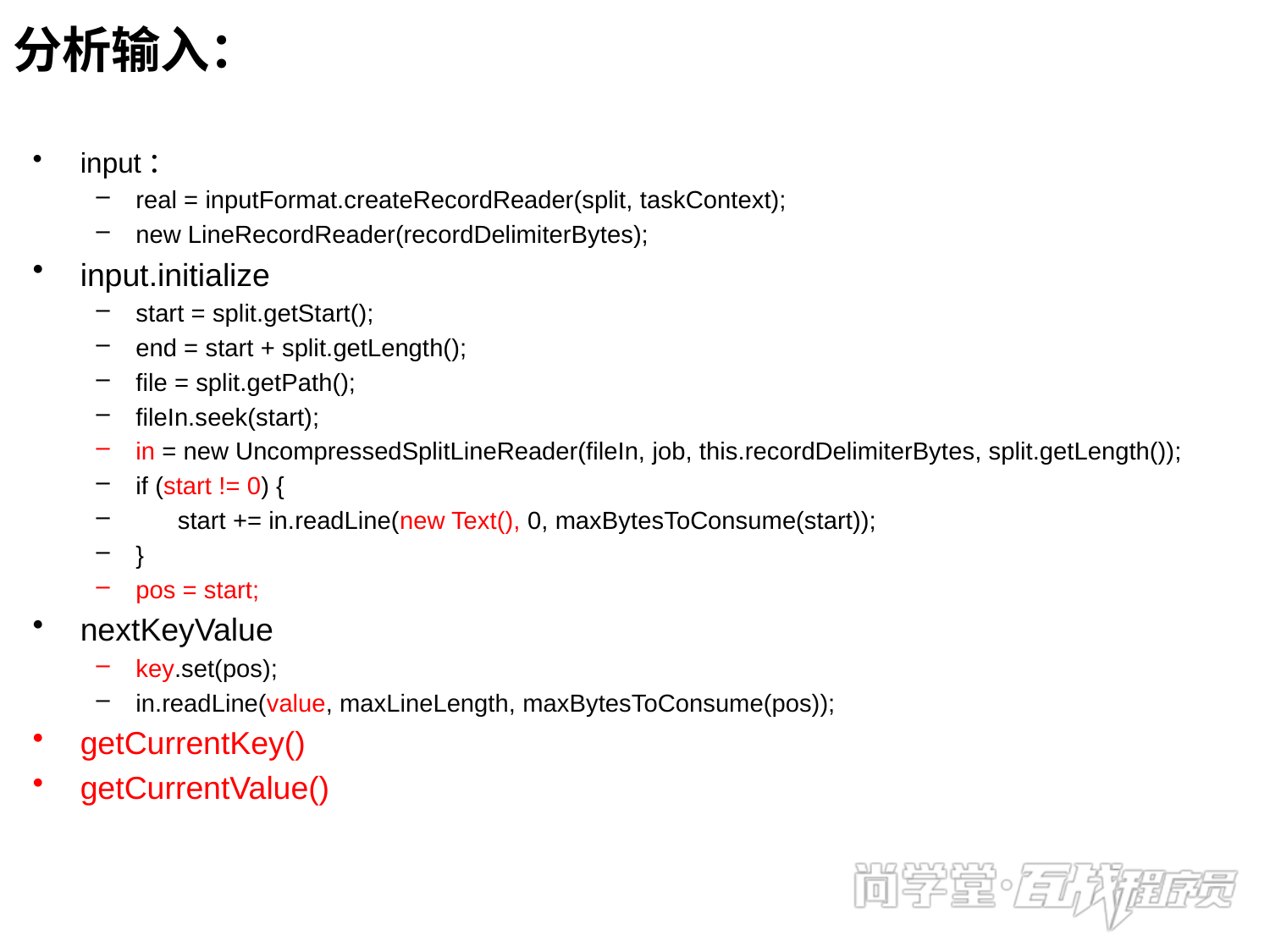

# 分析输入：
input：
real = inputFormat.createRecordReader(split, taskContext);
new LineRecordReader(recordDelimiterBytes);
input.initialize
start = split.getStart();
end = start + split.getLength();
file = split.getPath();
fileIn.seek(start);
in = new UncompressedSplitLineReader(fileIn, job, this.recordDelimiterBytes, split.getLength());
if (start != 0) {
      start += in.readLine(new Text(), 0, maxBytesToConsume(start));
}
pos = start;
nextKeyValue
key.set(pos);
in.readLine(value, maxLineLength, maxBytesToConsume(pos));
getCurrentKey()
getCurrentValue()